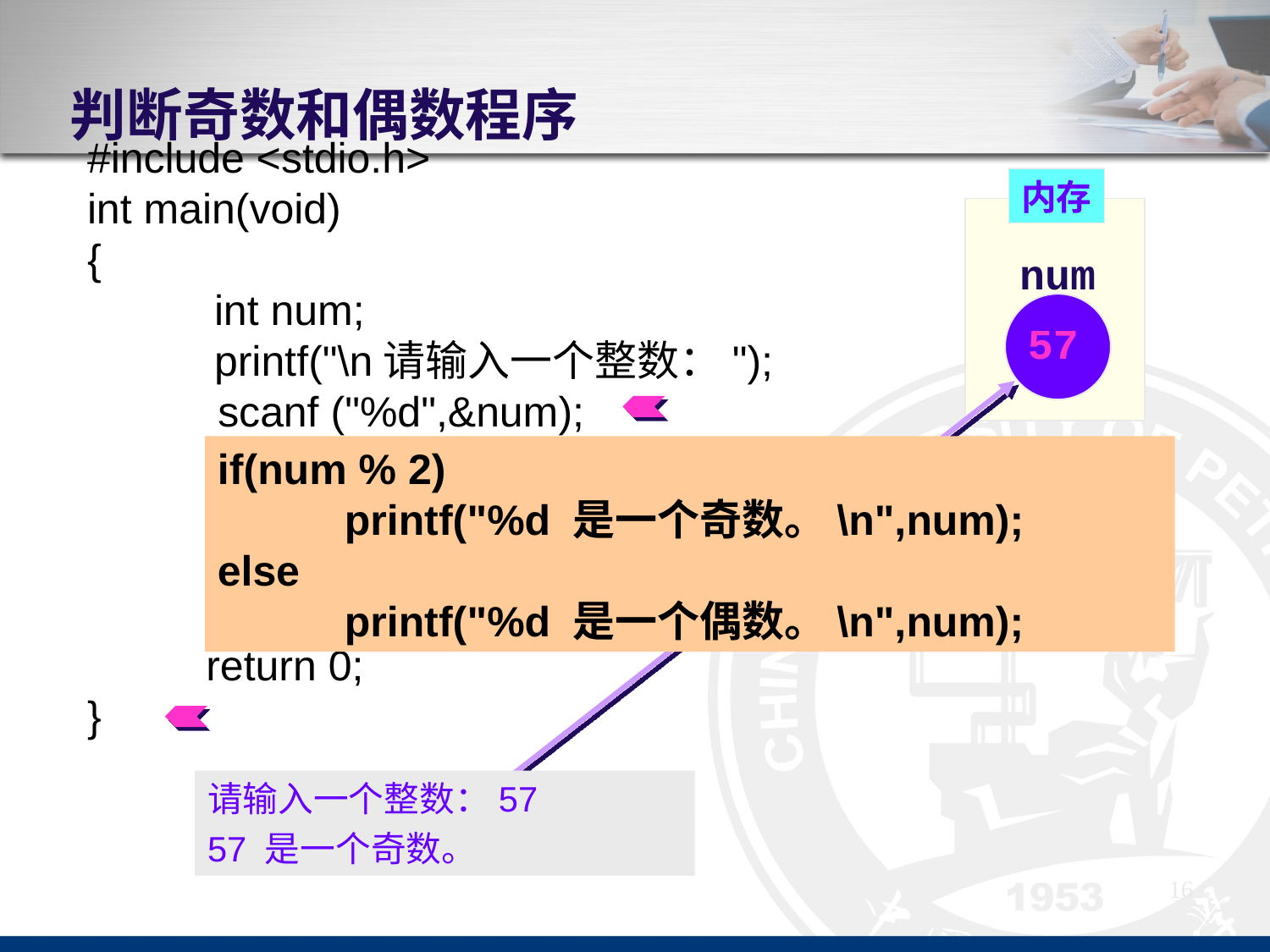

# 判断奇数和偶数程序
#include <stdio.h>
int main(void)
{
	int num;
	printf("\n请输入一个整数：");
           scanf ("%d",&num);
	if((num % 2) == 0)
		printf("%d 是一个偶数。\n",num);
           else
		printf("%d 是一个奇数。\n",num);
          return 0;
}
内存

num

57

if(num % 2)
	printf("%d 是一个奇数。\n",num);
else
	printf("%d 是一个偶数。\n",num);

请输入一个整数：57
57 是一个奇数。
16